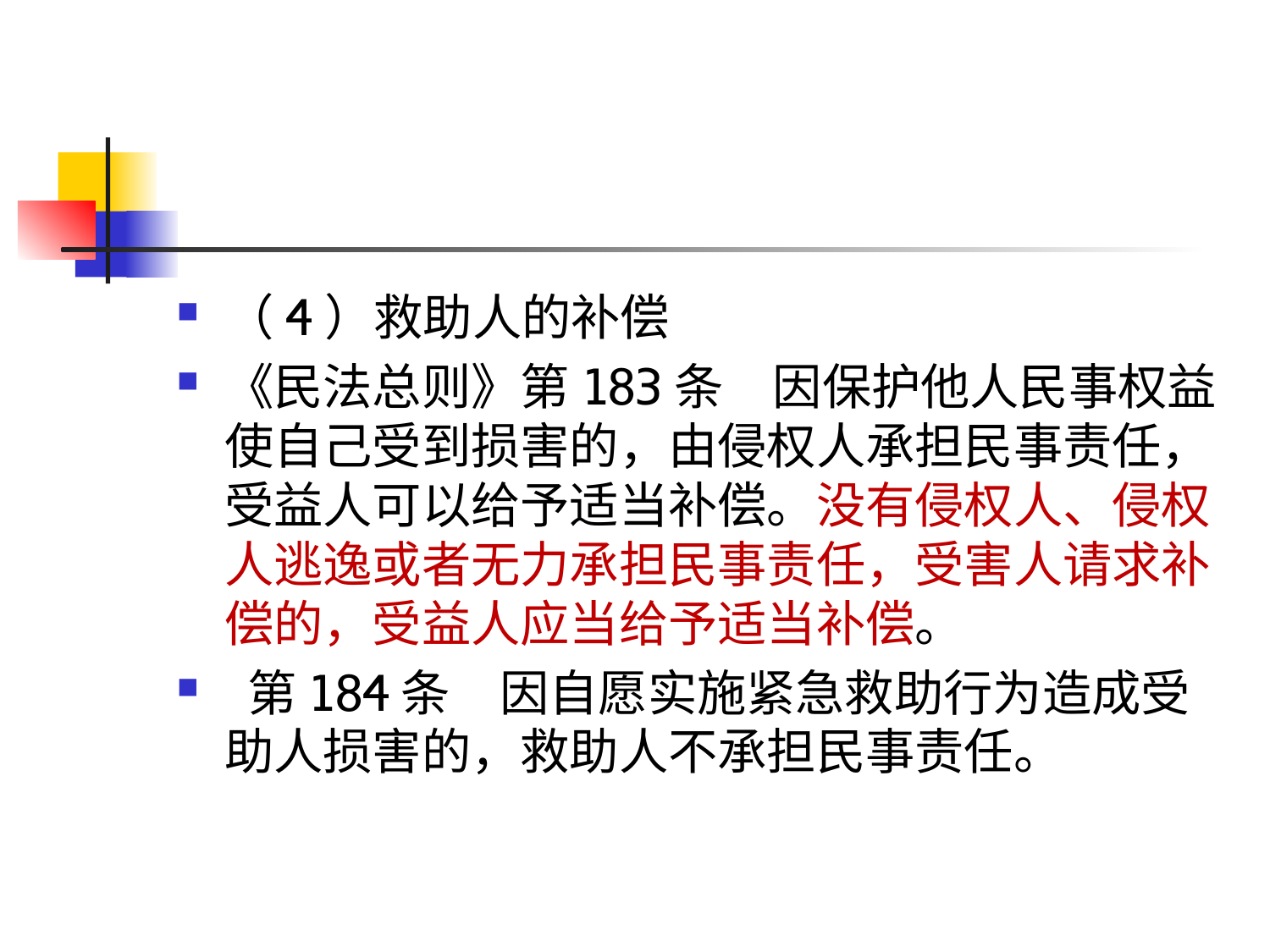

#
（4）救助人的补偿
《民法总则》第183条　因保护他人民事权益使自己受到损害的，由侵权人承担民事责任，受益人可以给予适当补偿。没有侵权人、侵权人逃逸或者无力承担民事责任，受害人请求补偿的，受益人应当给予适当补偿。
 第184条　因自愿实施紧急救助行为造成受助人损害的，救助人不承担民事责任。